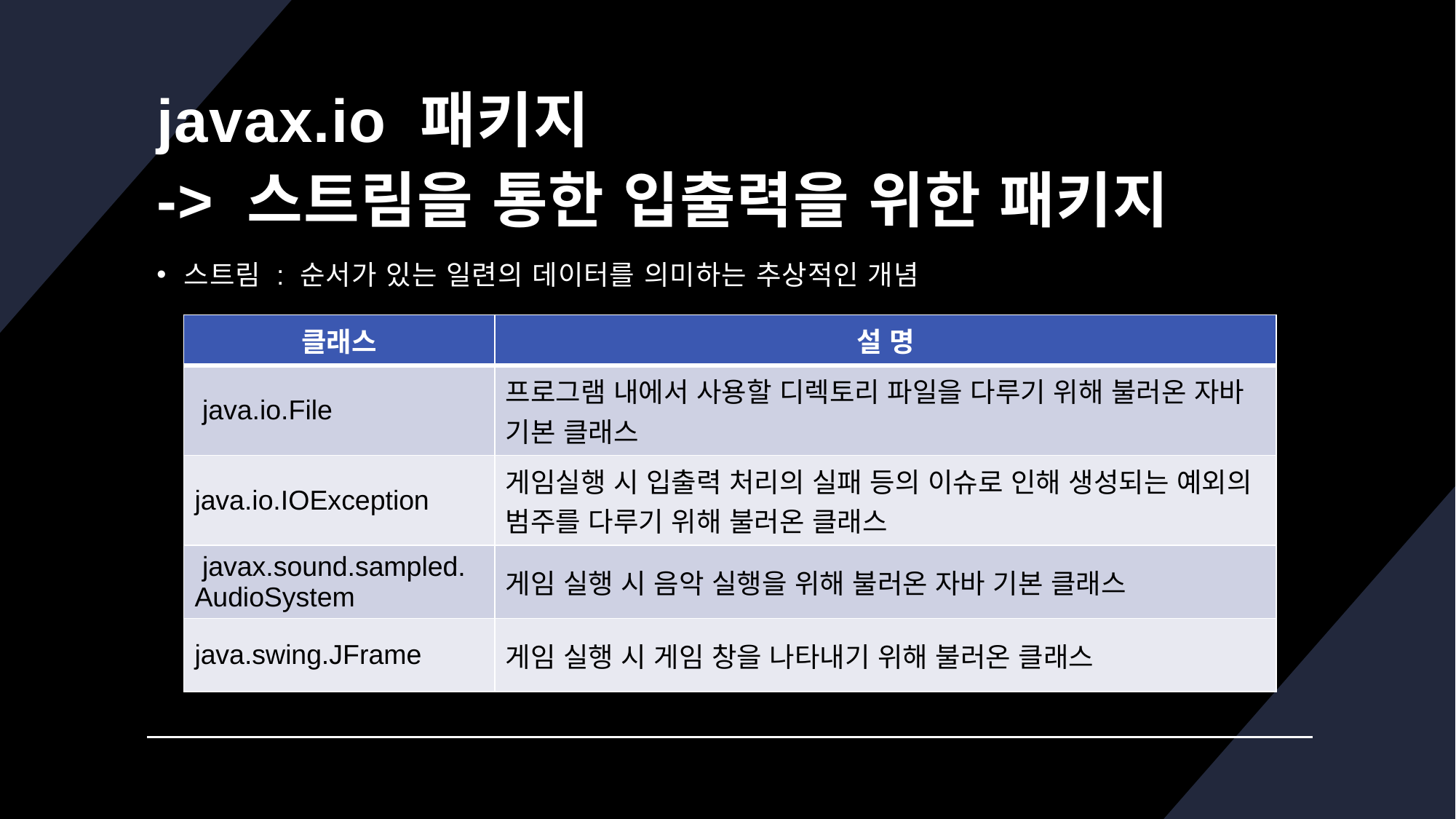

# javax.io 패키지 -> 스트림을 통한 입출력을 위한 패키지
스트림 : 순서가 있는 일련의 데이터를 의미하는 추상적인 개념

| 클래스 | 설 명 |
| --- | --- |
| java.io.File | 프로그램 내에서 사용할 디렉토리 파일을 다루기 위해 불러온 자바 기본 클래스 |
| java.io.IOException | 게임실행 시 입출력 처리의 실패 등의 이슈로 인해 생성되는 예외의 범주를 다루기 위해 불러온 클래스 |
| javax.sound.sampled.AudioSystem | 게임 실행 시 음악 실행을 위해 불러온 자바 기본 클래스 |
| java.swing.JFrame | 게임 실행 시 게임 창을 나타내기 위해 불러온 클래스 |